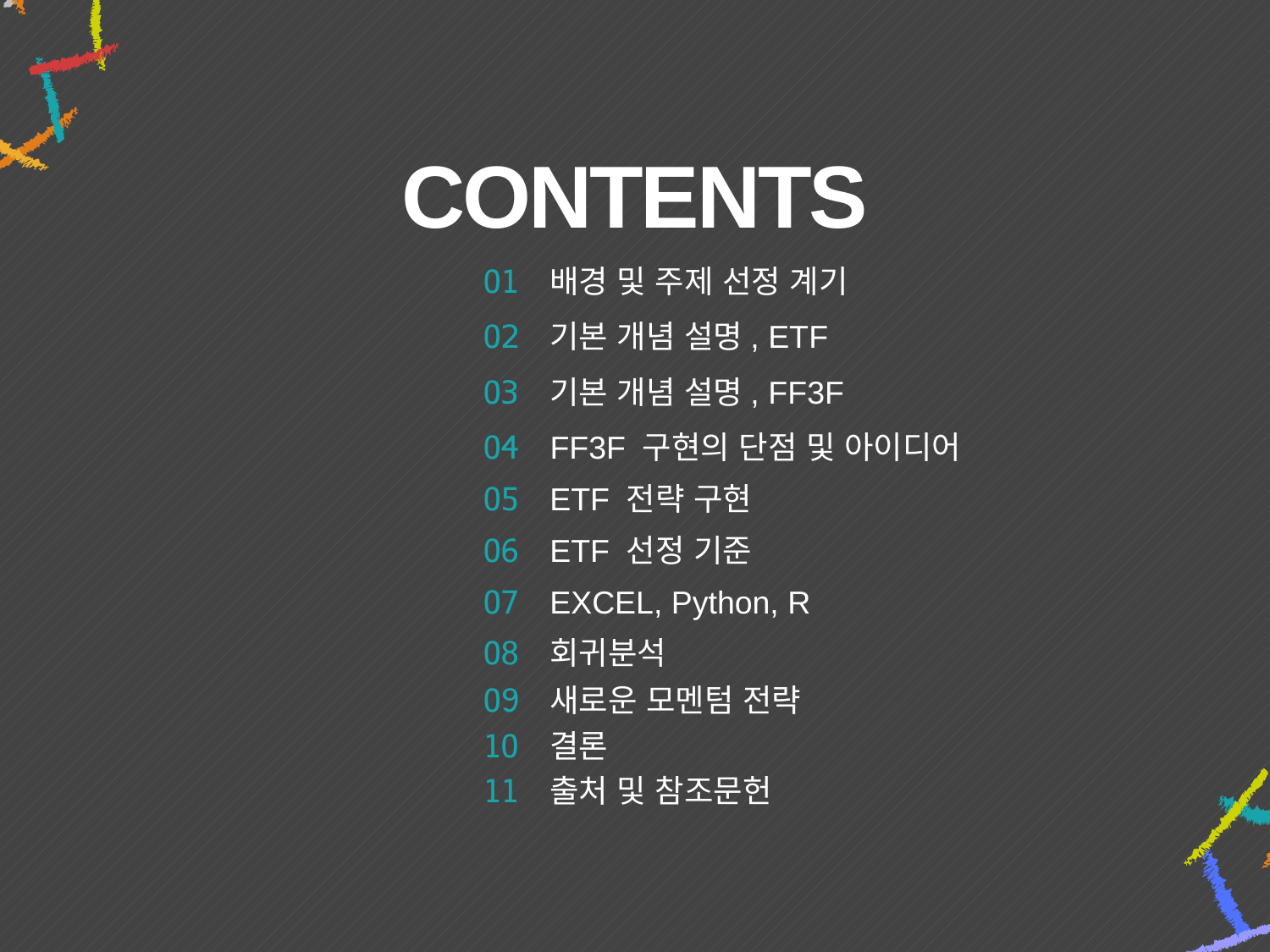

CONTENTS
배경 및 주제 선정 계기
01
기본 개념 설명, ETF
02
기본 개념 설명, FF3F
03
FF3F 구현의 단점 및 아이디어
04
ETF 전략 구현
05
06
ETF 선정 기준
07
EXCEL, Python, R
08
회귀분석
09
새로운 모멘텀 전략
10
결론
11
출처 및 참조문헌